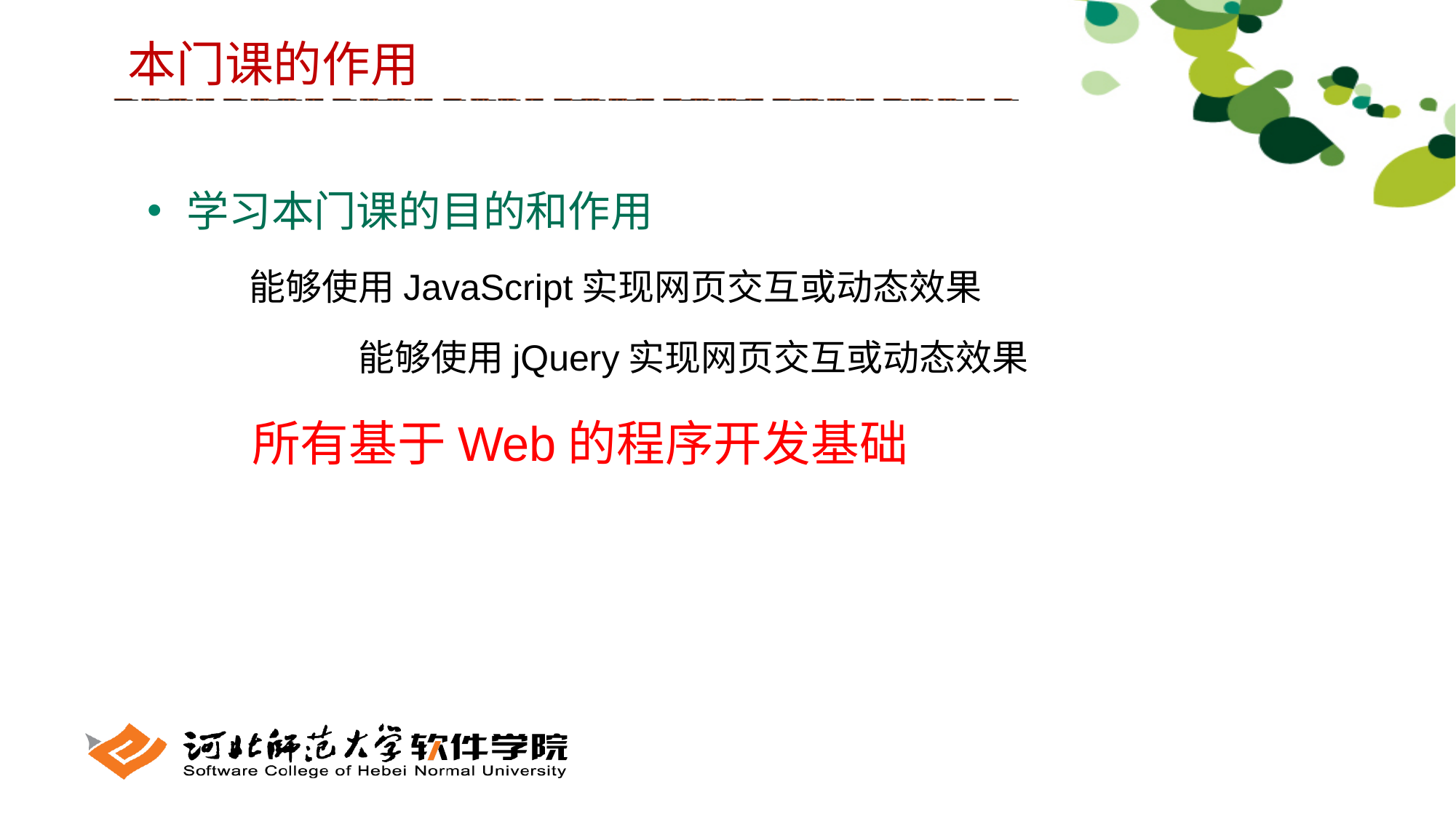

本门课的作用

 学习本门课的目的和作用
        能够使用JavaScript实现网页交互或动态效果
	        能够使用jQuery实现网页交互或动态效果
      所有基于Web的程序开发基础